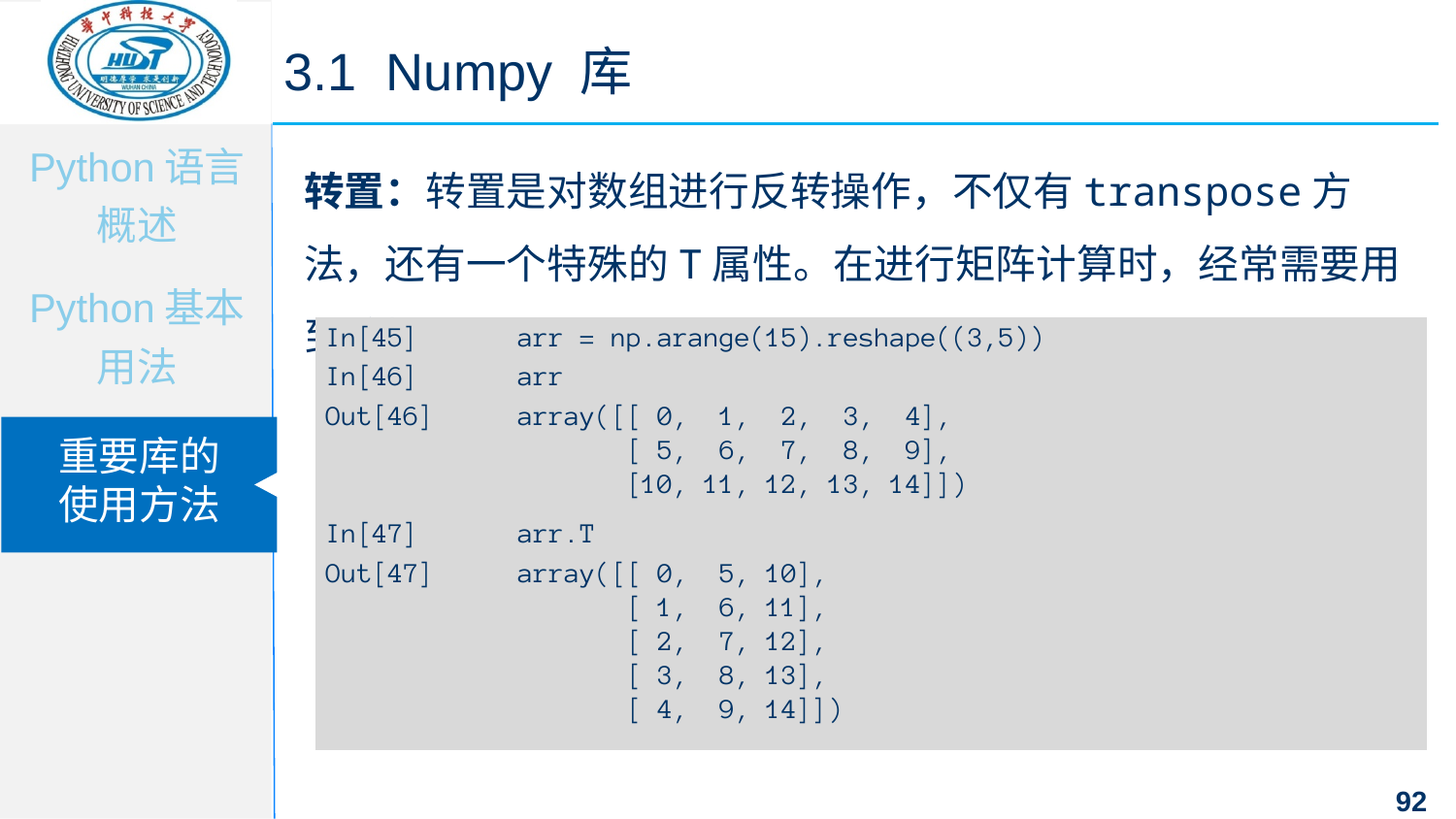

3.1  Numpy 库
转置：转置是对数组进行反转操作，不仅有transpose方法，还有一个特殊的T属性。在进行矩阵计算时，经常需要用到该操作
| In[45] | arr = np.arange(15).reshape((3,5)) |
| --- | --- |
| In[46] | arr |
| Out[46] | array([[ 0, 1, 2, 3, 4], [ 5, 6, 7, 8, 9], [10, 11, 12, 13, 14]]) |
| In[47] | arr.T |
| Out[47] | array([[ 0, 5, 10], [ 1, 6, 11], [ 2, 7, 12], [ 3, 8, 13], [ 4, 9, 14]]) |